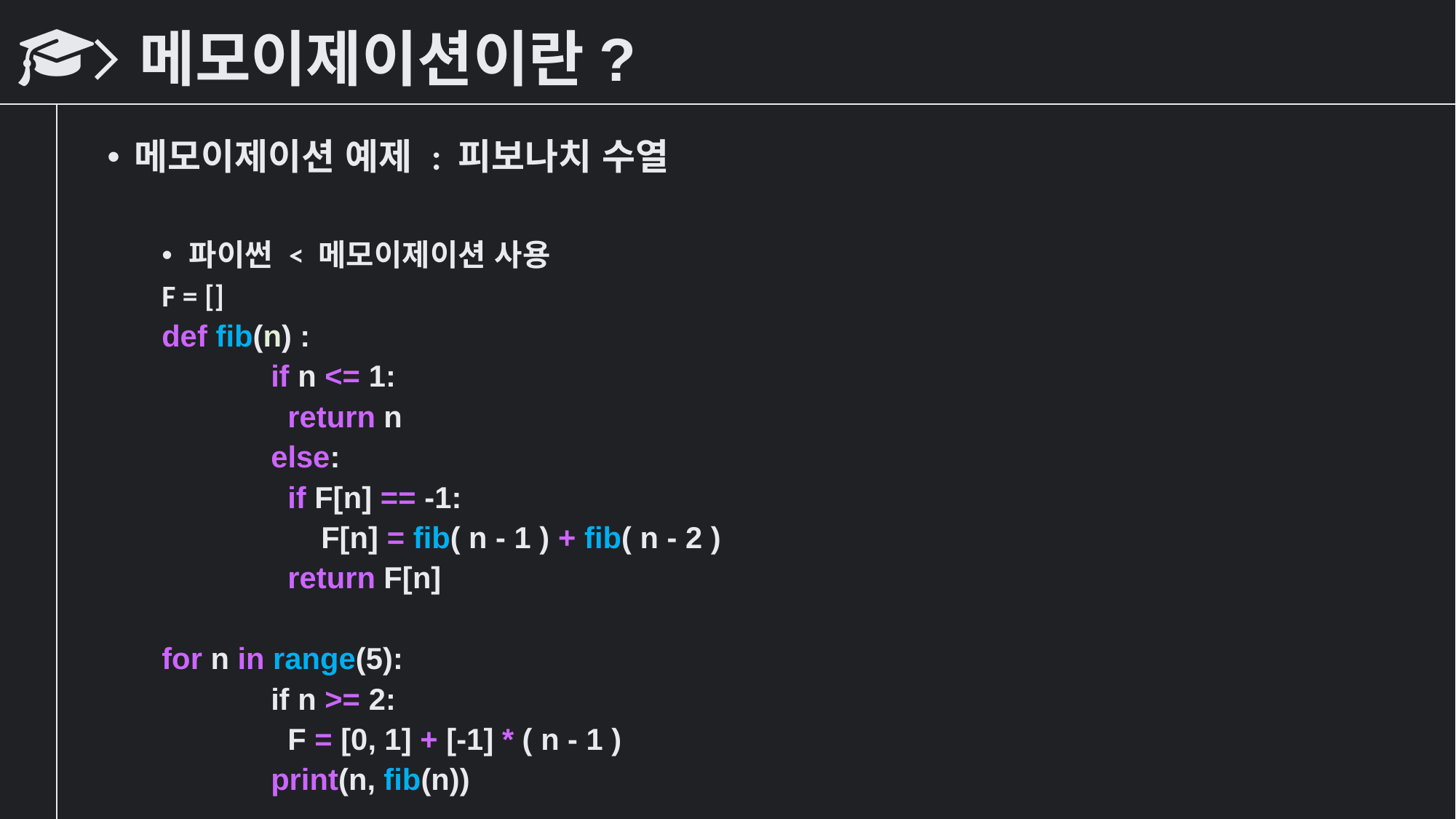

# 메모이제이션이란?
메모이제이션 예제 : 피보나치 수열

파이썬 < 메모이제이션 사용
F = []
def fib(n) :
	if n <= 1:
	  return n
	else:
	  if F[n] == -1:
	      F[n] = fib( n - 1 ) + fib( n - 2 )
	  return F[n]

for n in range(5):
	if n >= 2:
	  F = [0, 1] + [-1] * ( n - 1 )
	print(n, fib(n))